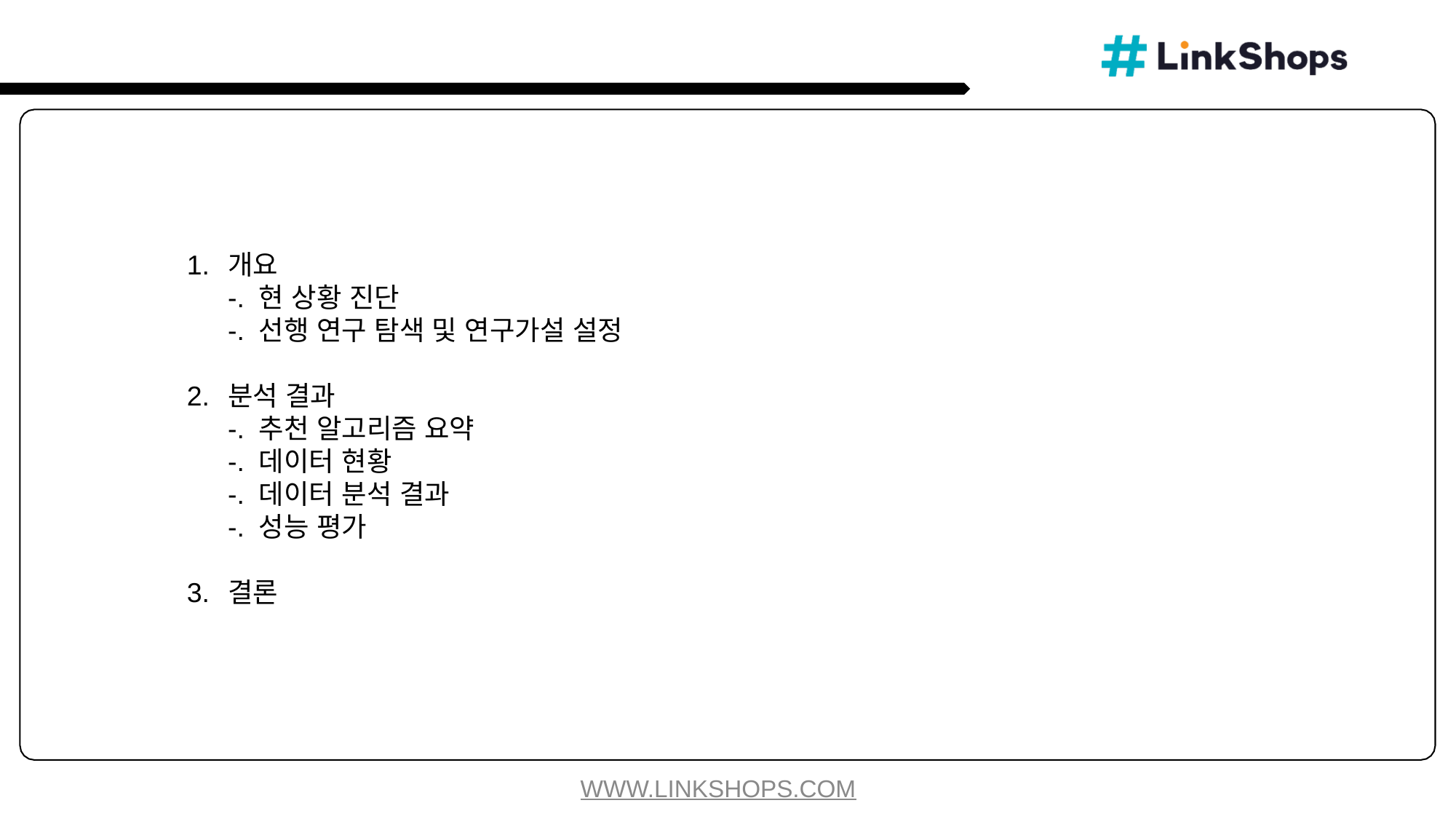

#
개요
-. 현 상황 진단
-. 선행 연구 탐색 및 연구가설 설정

분석 결과
-. 추천 알고리즘 요약
-. 데이터 현황
-. 데이터 분석 결과
-. 성능 평가
결론

WWW.LINKSHOPS.COM